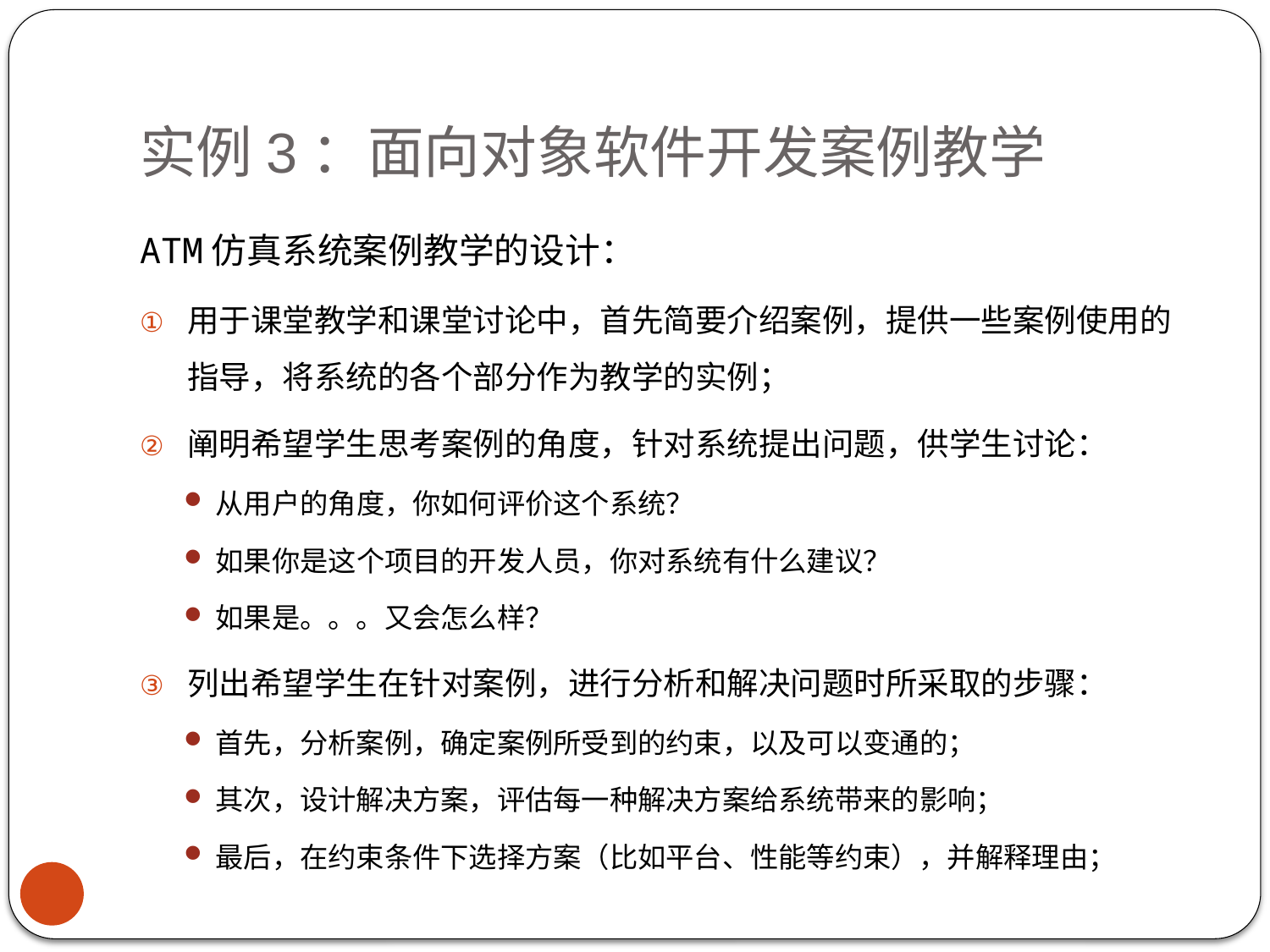

# 实例3：面向对象软件开发案例教学
ATM仿真系统案例教学的设计：
用于课堂教学和课堂讨论中，首先简要介绍案例，提供一些案例使用的指导，将系统的各个部分作为教学的实例；
阐明希望学生思考案例的角度，针对系统提出问题，供学生讨论：
从用户的角度，你如何评价这个系统？
如果你是这个项目的开发人员，你对系统有什么建议？
如果是。。。又会怎么样？
列出希望学生在针对案例，进行分析和解决问题时所采取的步骤：
首先，分析案例，确定案例所受到的约束，以及可以变通的；
其次，设计解决方案，评估每一种解决方案给系统带来的影响；
最后，在约束条件下选择方案（比如平台、性能等约束），并解释理由；

34